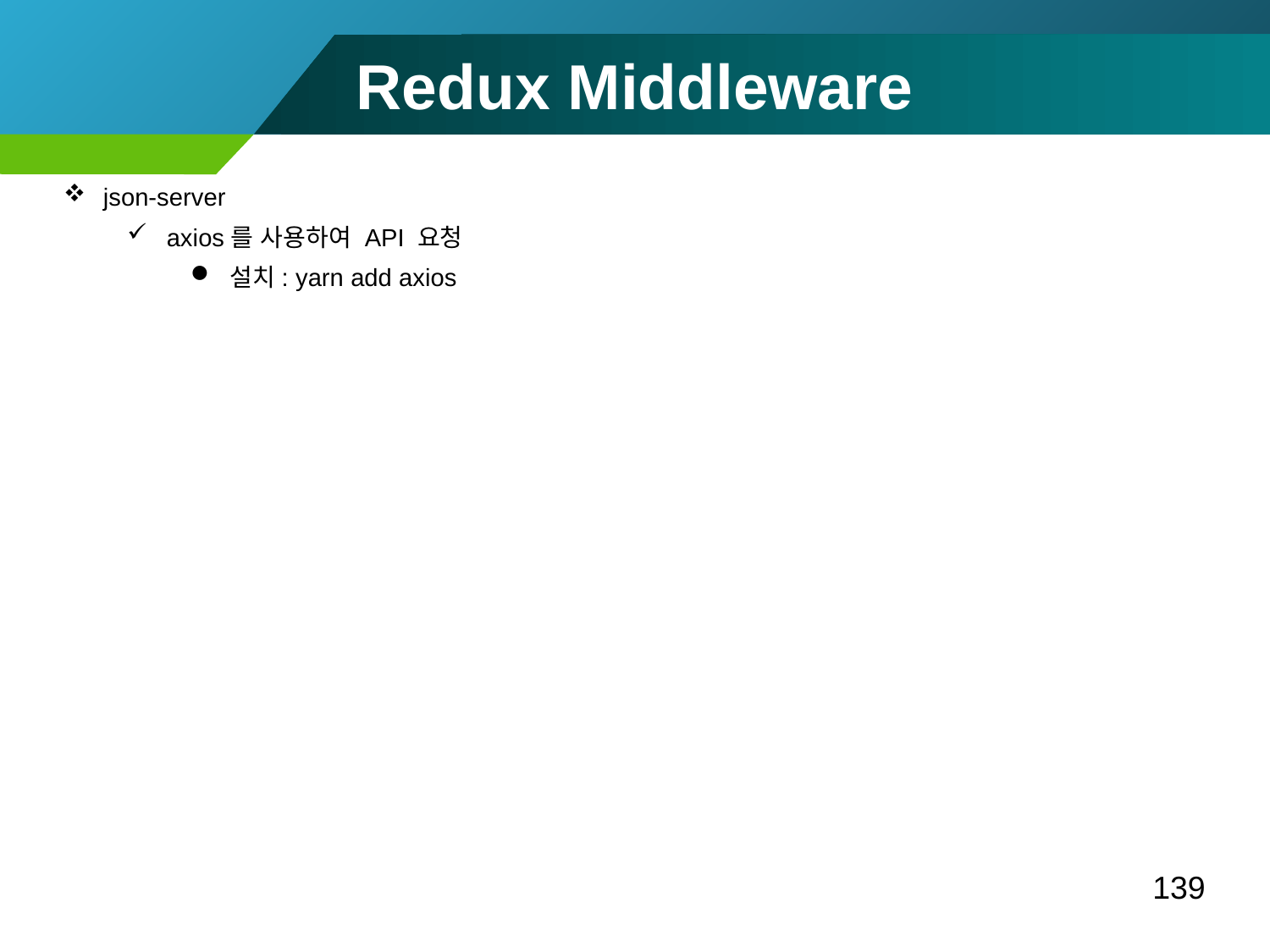

Redux Middleware
json-server
axios를 사용하여 API 요청
설치: yarn add axios
139